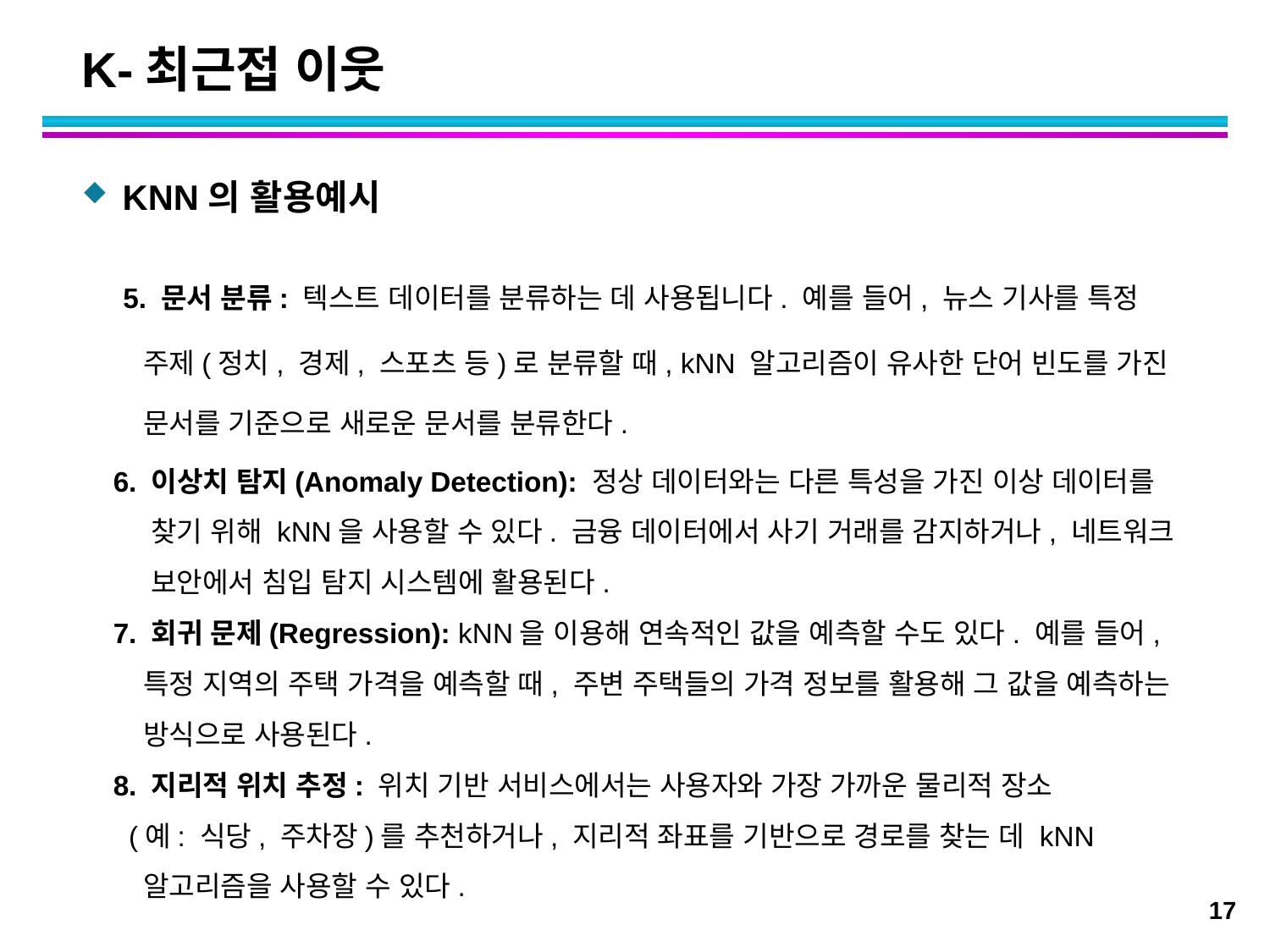

K-최근접 이웃
KNN의 활용예시
   5. 문서 분류: 텍스트 데이터를 분류하는 데 사용됩니다. 예를 들어, 뉴스 기사를 특정
       주제(정치, 경제, 스포츠 등)로 분류할 때, kNN 알고리즘이 유사한 단어 빈도를 가진
       문서를 기준으로 새로운 문서를 분류한다.
    6. 이상치 탐지(Anomaly Detection): 정상 데이터와는 다른 특성을 가진 이상 데이터를
        찾기 위해 kNN을 사용할 수 있다. 금융 데이터에서 사기 거래를 감지하거나, 네트워크
        보안에서 침입 탐지 시스템에 활용된다.
    7. 회귀 문제(Regression): kNN을 이용해 연속적인 값을 예측할 수도 있다. 예를 들어,
       특정 지역의 주택 가격을 예측할 때, 주변 주택들의 가격 정보를 활용해 그 값을 예측하는
       방식으로 사용된다.
    8. 지리적 위치 추정: 위치 기반 서비스에서는 사용자와 가장 가까운 물리적 장소
      (예: 식당, 주차장)를 추천하거나, 지리적 좌표를 기반으로 경로를 찾는 데 kNN
       알고리즘을 사용할 수 있다.